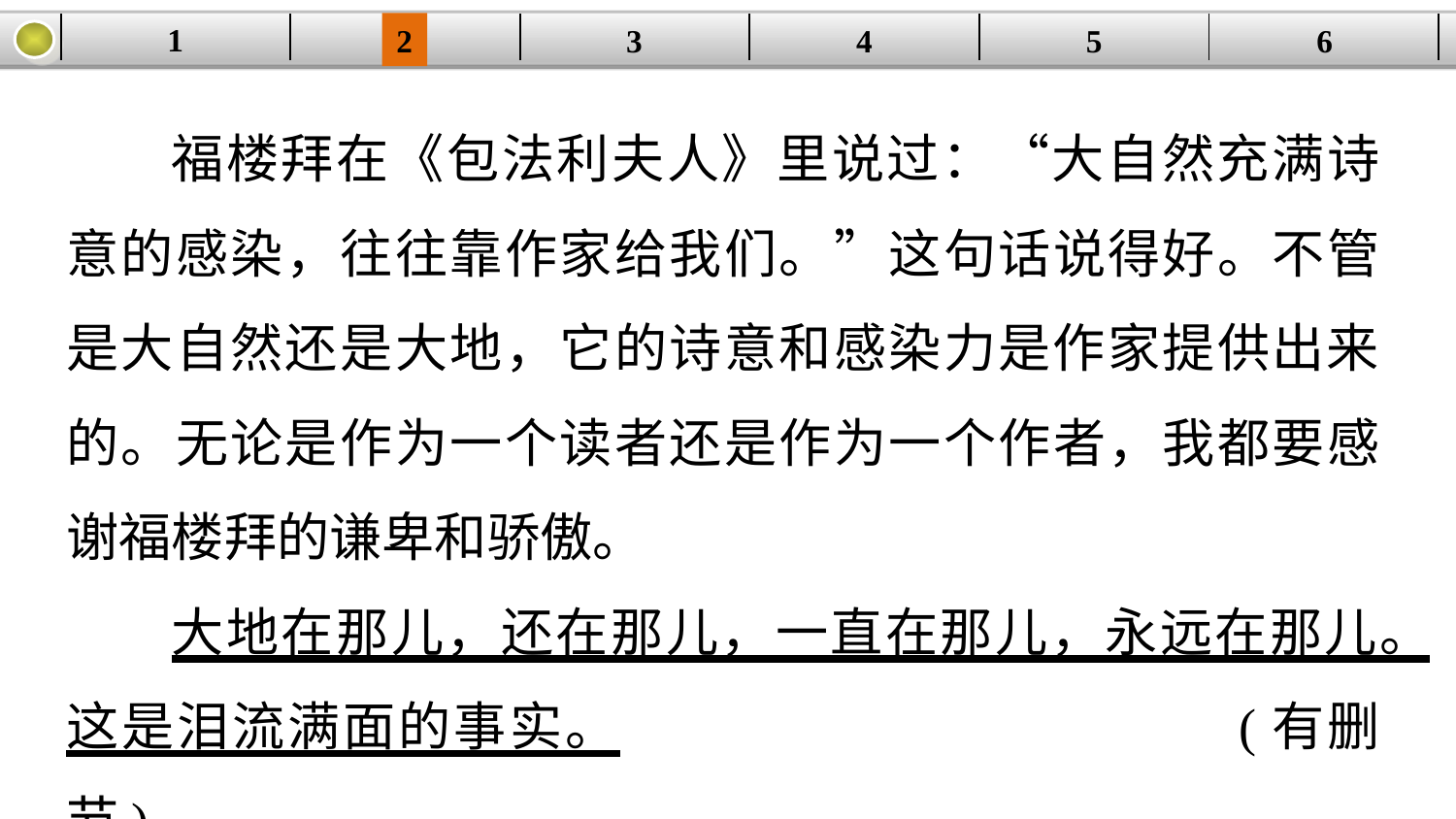

1
2
3
4
|  |  |  |  |  |  |
| --- | --- | --- | --- | --- | --- |
5
6

福楼拜在《包法利夫人》里说过：“大自然充满诗意的感染，往往靠作家给我们。”这句话说得好。不管是大自然还是大地，它的诗意和感染力是作家提供出来的。无论是作为一个读者还是作为一个作者，我都要感谢福楼拜的谦卑和骄傲。
大地在那儿，还在那儿，一直在那儿，永远在那儿。这是泪流满面的事实。				       (有删节)